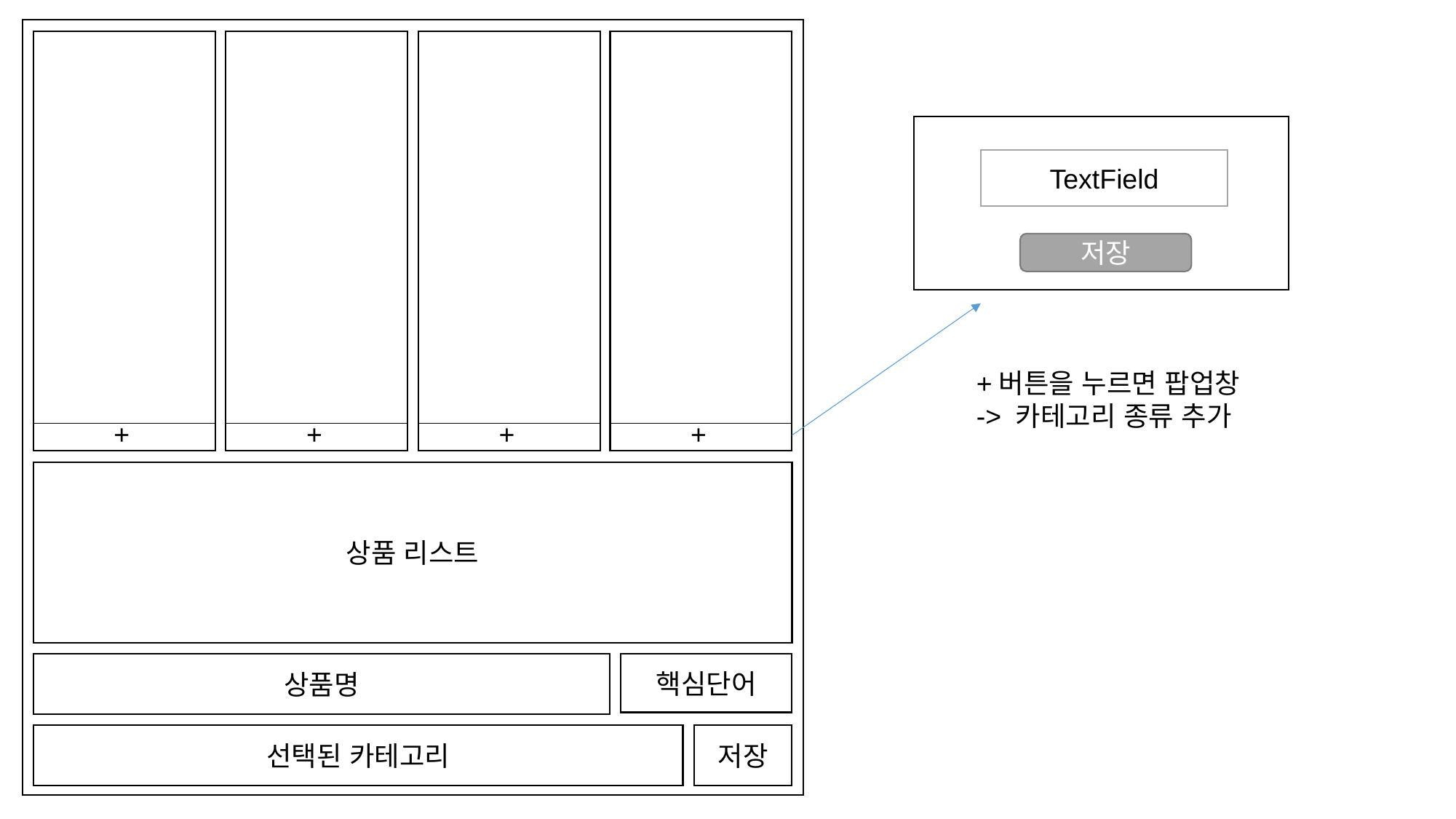

+

+

+

+

TextField
저장
+버튼을 누르면 팝업창
-> 카테고리 종류 추가
상품 리스트
상품명
핵심단어
선택된 카테고리
저장